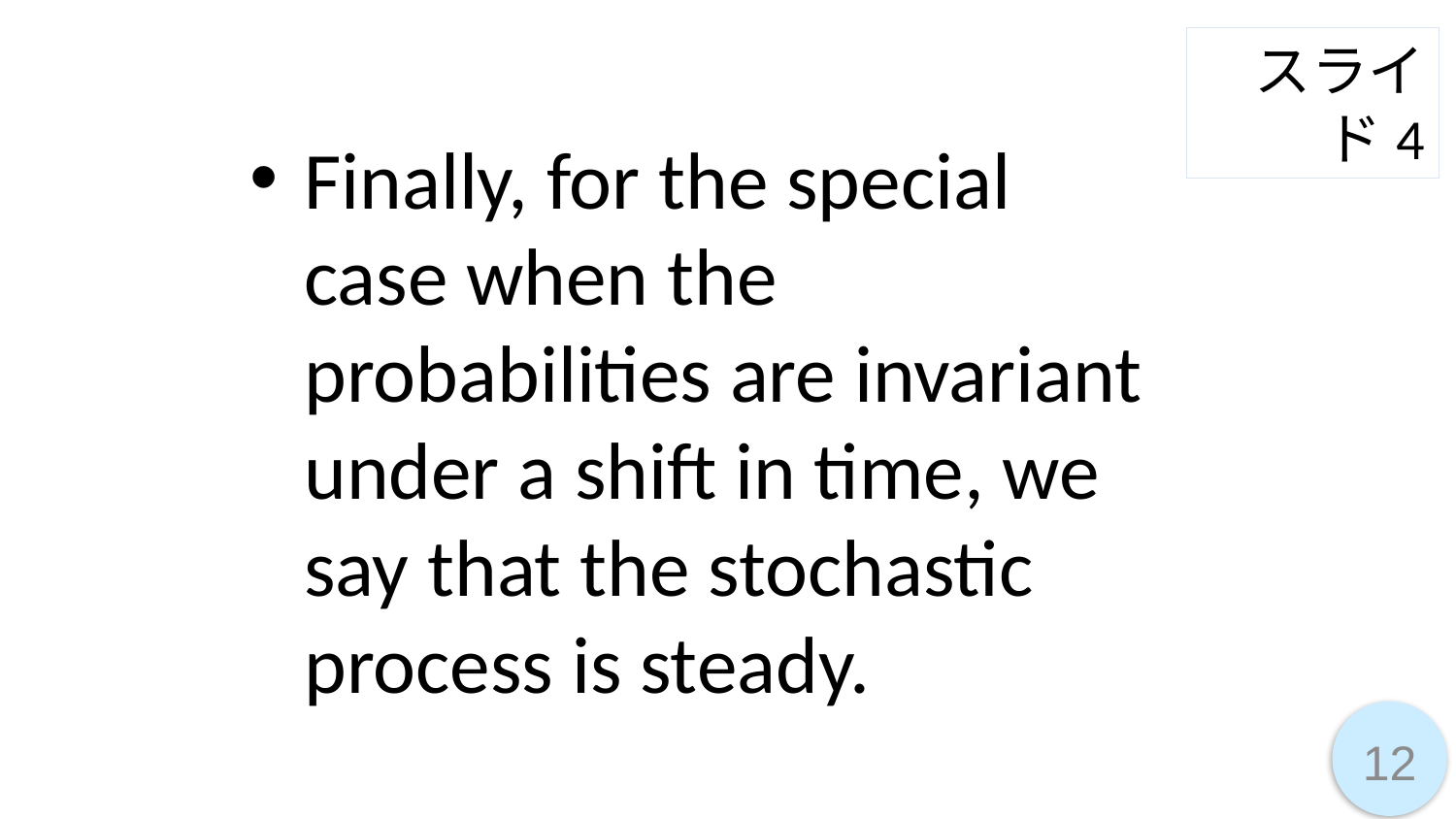

スライド4
Finally, for the special case when the probabilities are invariant under a shift in time, we say that the stochastic process is steady.
12